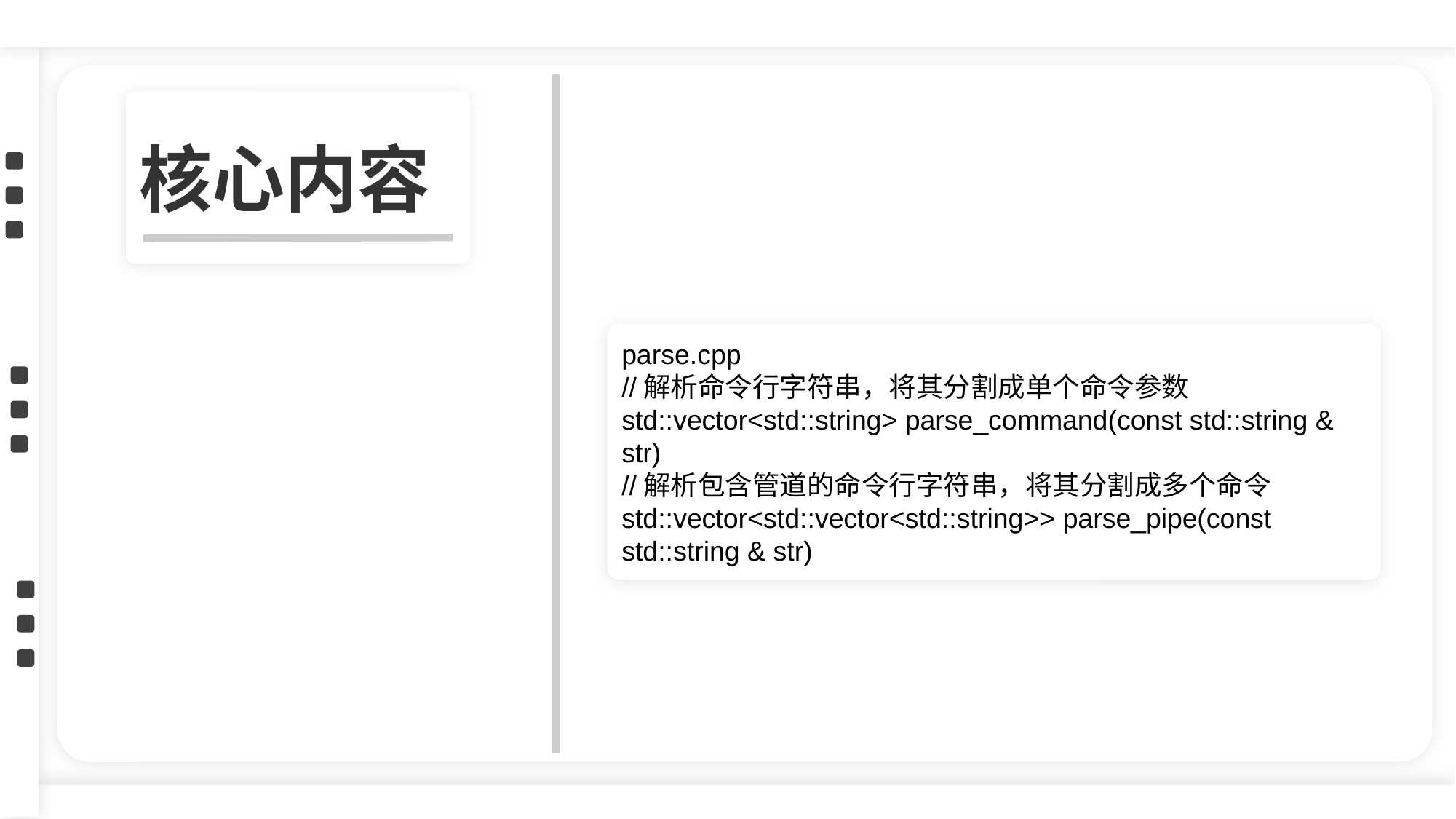

51
核心内容

parse.cpp
//解析命令行字符串，将其分割成单个命令参数
std::vector<std::string> parse_command(const std::string & str)
//解析包含管道的命令行字符串，将其分割成多个命令
std::vector<std::vector<std::string>> parse_pipe(const std::string & str)